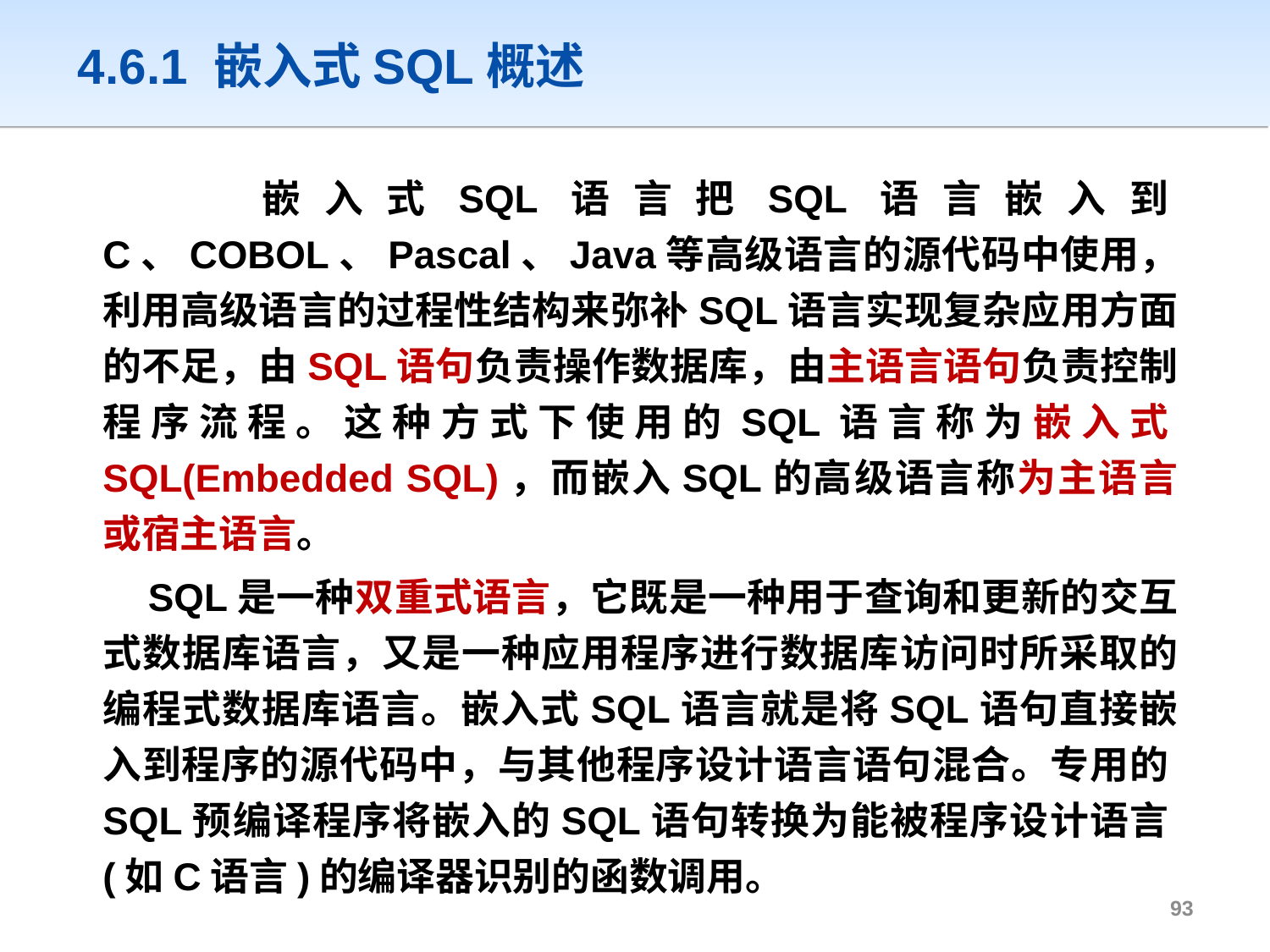

# 4.6.1 嵌入式SQL概述
	    嵌入式SQL语言把SQL语言嵌入到C、COBOL、Pascal、Java等高级语言的源代码中使用，利用高级语言的过程性结构来弥补SQL语言实现复杂应用方面的不足，由SQL语句负责操作数据库，由主语言语句负责控制程序流程。这种方式下使用的SQL语言称为嵌入式SQL(Embedded SQL)，而嵌入SQL的高级语言称为主语言或宿主语言。
	    SQL是一种双重式语言，它既是一种用于查询和更新的交互式数据库语言，又是一种应用程序进行数据库访问时所采取的编程式数据库语言。嵌入式SQL语言就是将SQL语句直接嵌入到程序的源代码中，与其他程序设计语言语句混合。专用的SQL预编译程序将嵌入的SQL语句转换为能被程序设计语言(如C语言)的编译器识别的函数调用。

93